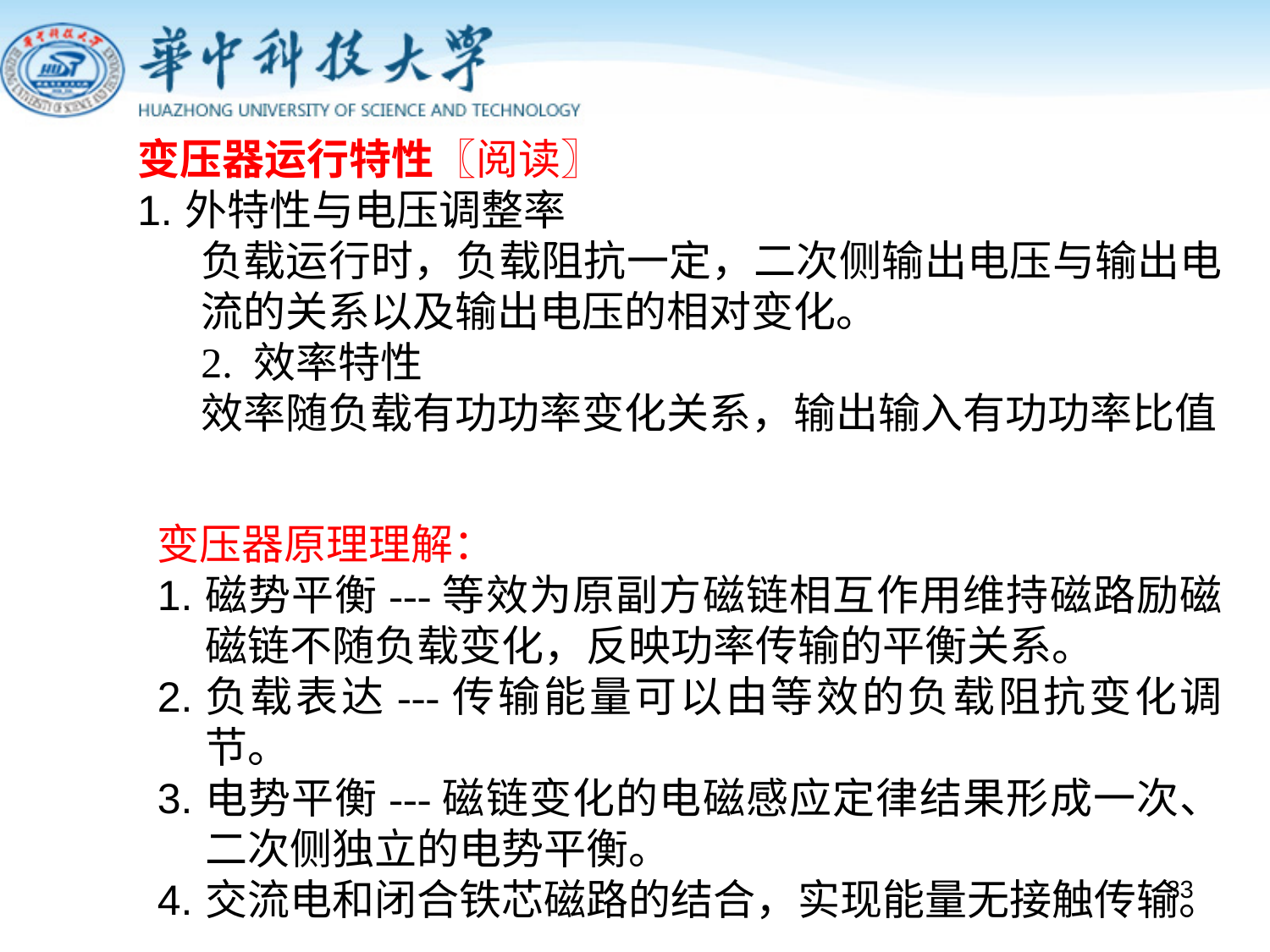

变压器运行特性〖阅读〗
外特性与电压调整率
负载运行时，负载阻抗一定，二次侧输出电压与输出电流的关系以及输出电压的相对变化。
2. 效率特性
效率随负载有功功率变化关系，输出输入有功功率比值
变压器原理理解：
磁势平衡---等效为原副方磁链相互作用维持磁路励磁磁链不随负载变化，反映功率传输的平衡关系。
负载表达---传输能量可以由等效的负载阻抗变化调节。
电势平衡---磁链变化的电磁感应定律结果形成一次、二次侧独立的电势平衡。
交流电和闭合铁芯磁路的结合，实现能量无接触传输。
33